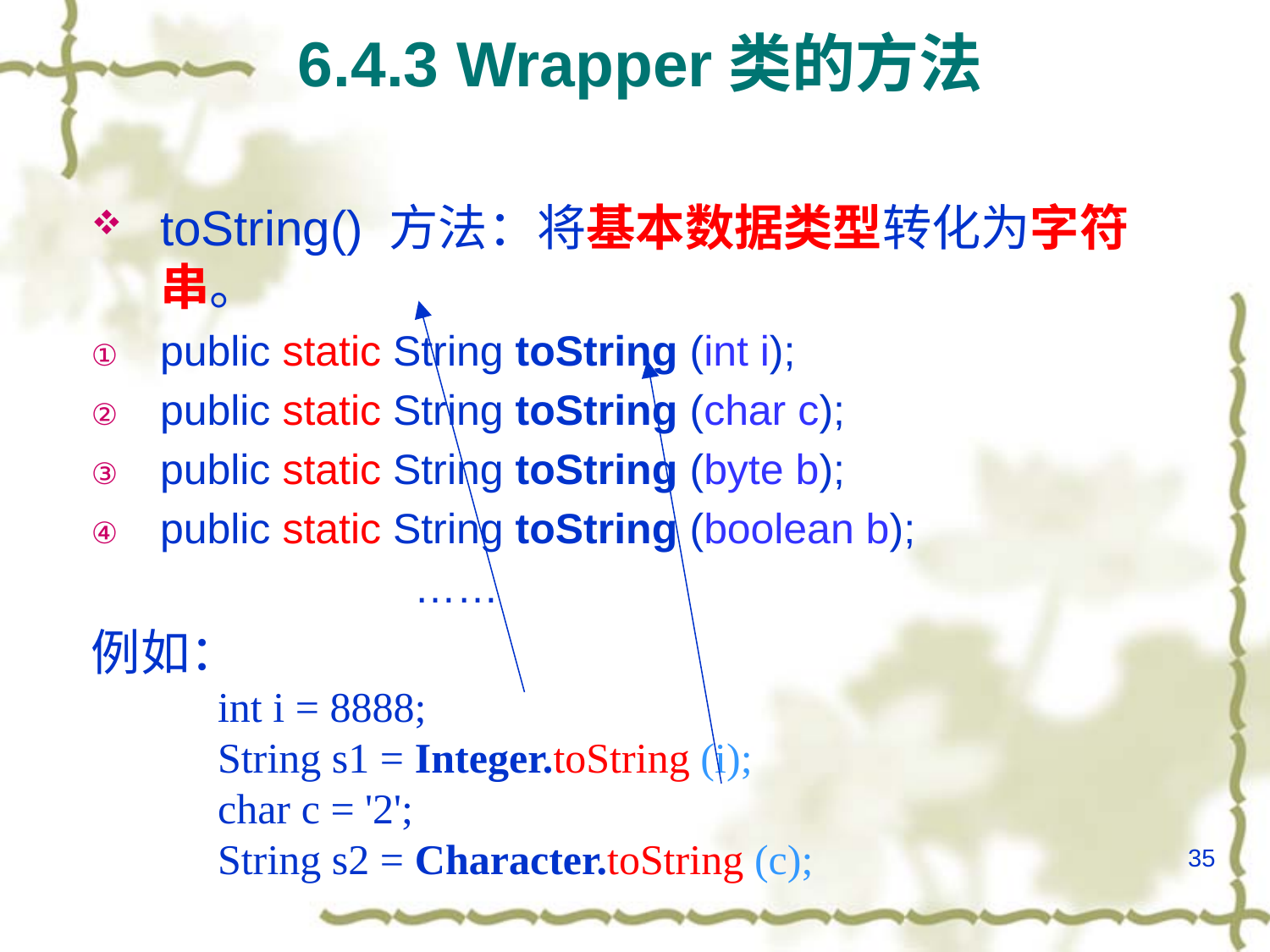

# 6.4.3 Wrapper类的方法
toString() 方法：将基本数据类型转化为字符串。
public static String toString (int i);
public static String toString (char c);
public static String toString (byte b);
public static String toString (boolean b);
			……
例如：
int i = 8888;
String s1 = Integer.toString (i);
char c = '2';
String s2 = Character.toString (c);

35